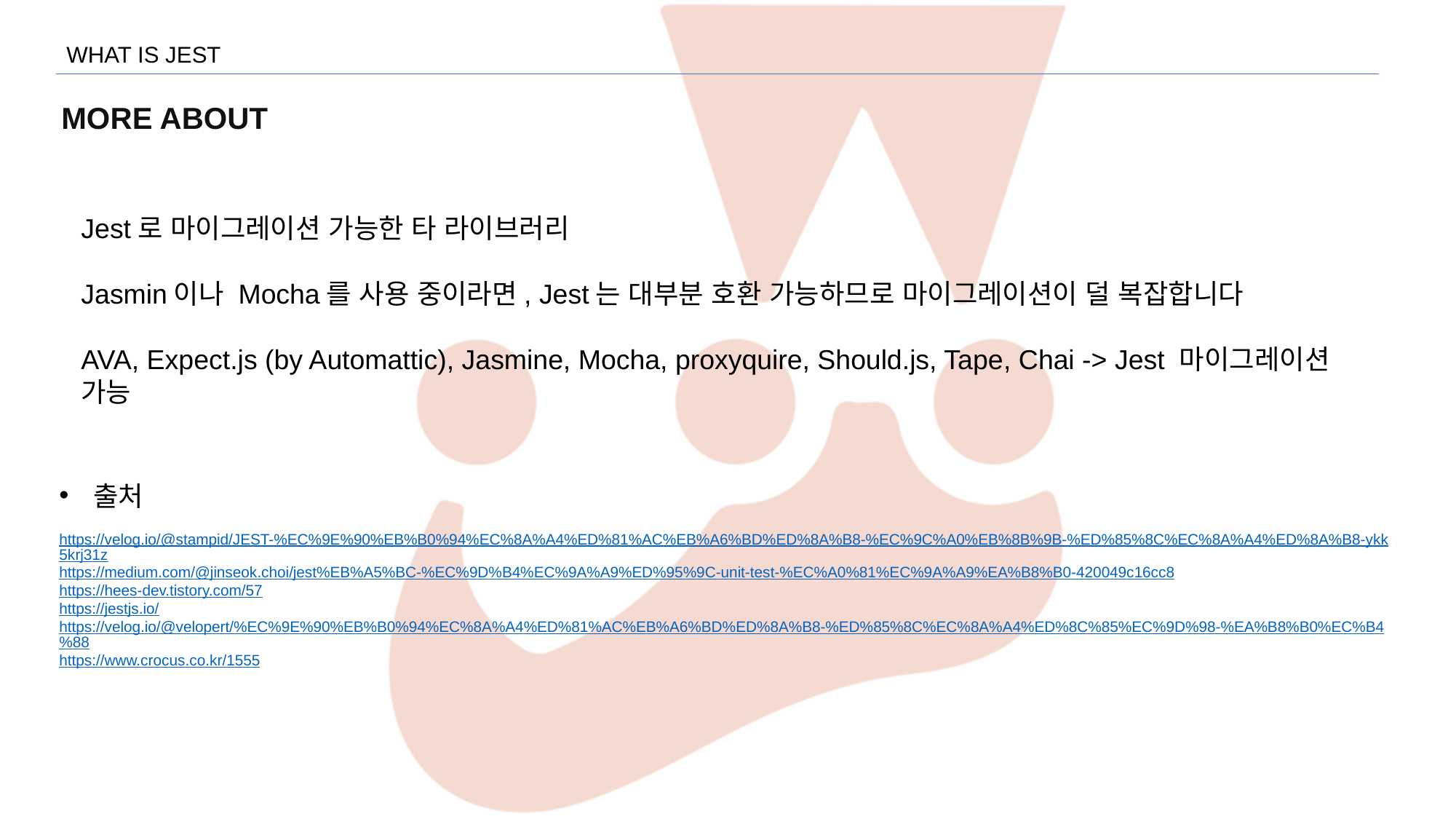

WHAT IS JEST
MORE ABOUT
Jest로 마이그레이션 가능한 타 라이브러리

Jasmin이나 Mocha를 사용 중이라면, Jest는 대부분 호환 가능하므로 마이그레이션이 덜 복잡합니다

AVA, Expect.js (by Automattic), Jasmine, Mocha, proxyquire, Should.js, Tape, Chai -> Jest 마이그레이션 가능
출처

https://velog.io/@stampid/JEST-%EC%9E%90%EB%B0%94%EC%8A%A4%ED%81%AC%EB%A6%BD%ED%8A%B8-%EC%9C%A0%EB%8B%9B-%ED%85%8C%EC%8A%A4%ED%8A%B8-ykk5krj31z
https://medium.com/@jinseok.choi/jest%EB%A5%BC-%EC%9D%B4%EC%9A%A9%ED%95%9C-unit-test-%EC%A0%81%EC%9A%A9%EA%B8%B0-420049c16cc8
https://hees-dev.tistory.com/57
https://jestjs.io/
https://velog.io/@velopert/%EC%9E%90%EB%B0%94%EC%8A%A4%ED%81%AC%EB%A6%BD%ED%8A%B8-%ED%85%8C%EC%8A%A4%ED%8C%85%EC%9D%98-%EA%B8%B0%EC%B4%88
https://www.crocus.co.kr/1555